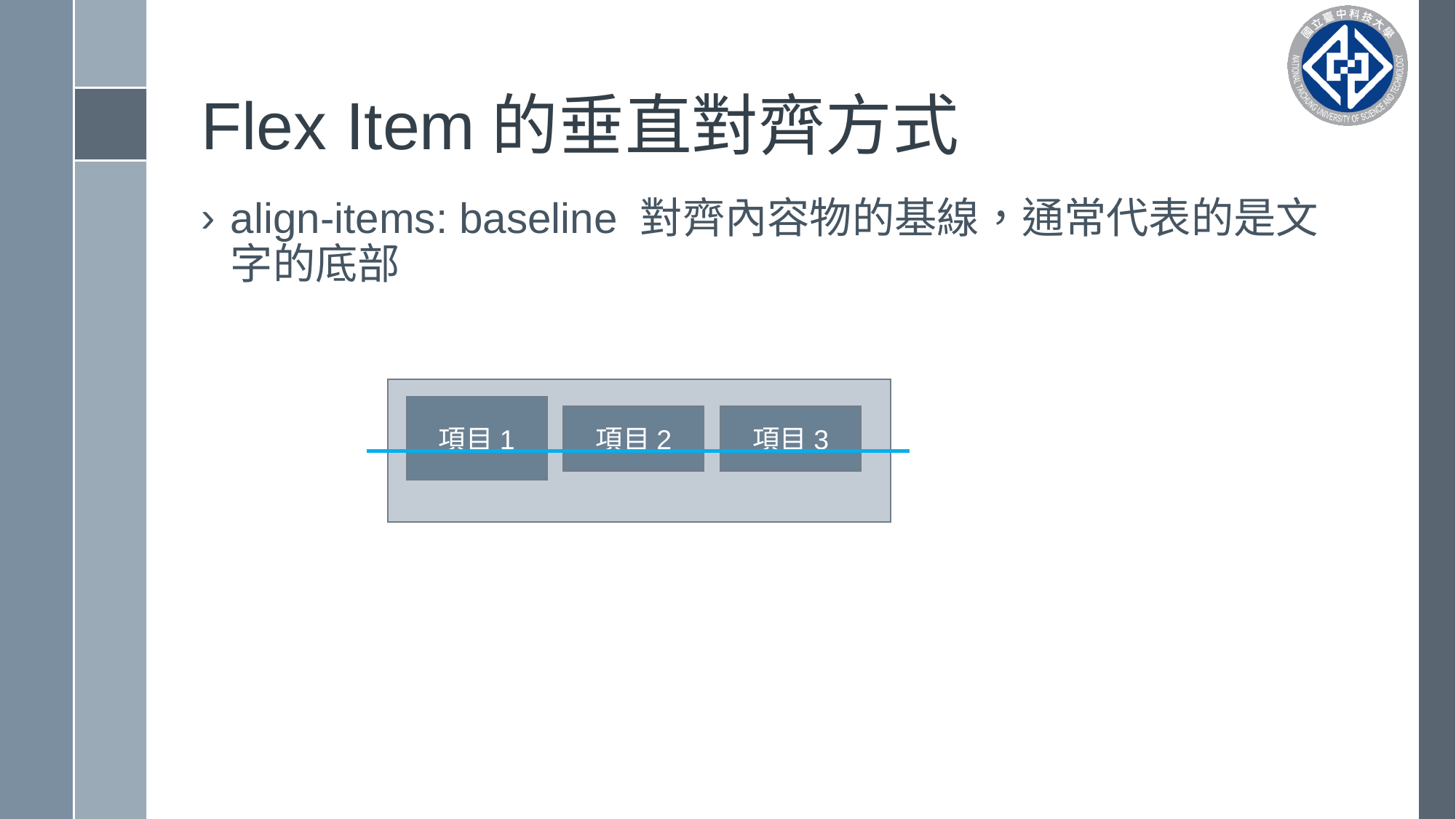

# Flex Item的垂直對齊方式
align-items: baseline 對齊內容物的基線，通常代表的是文字的底部

項目1
項目2
項目3